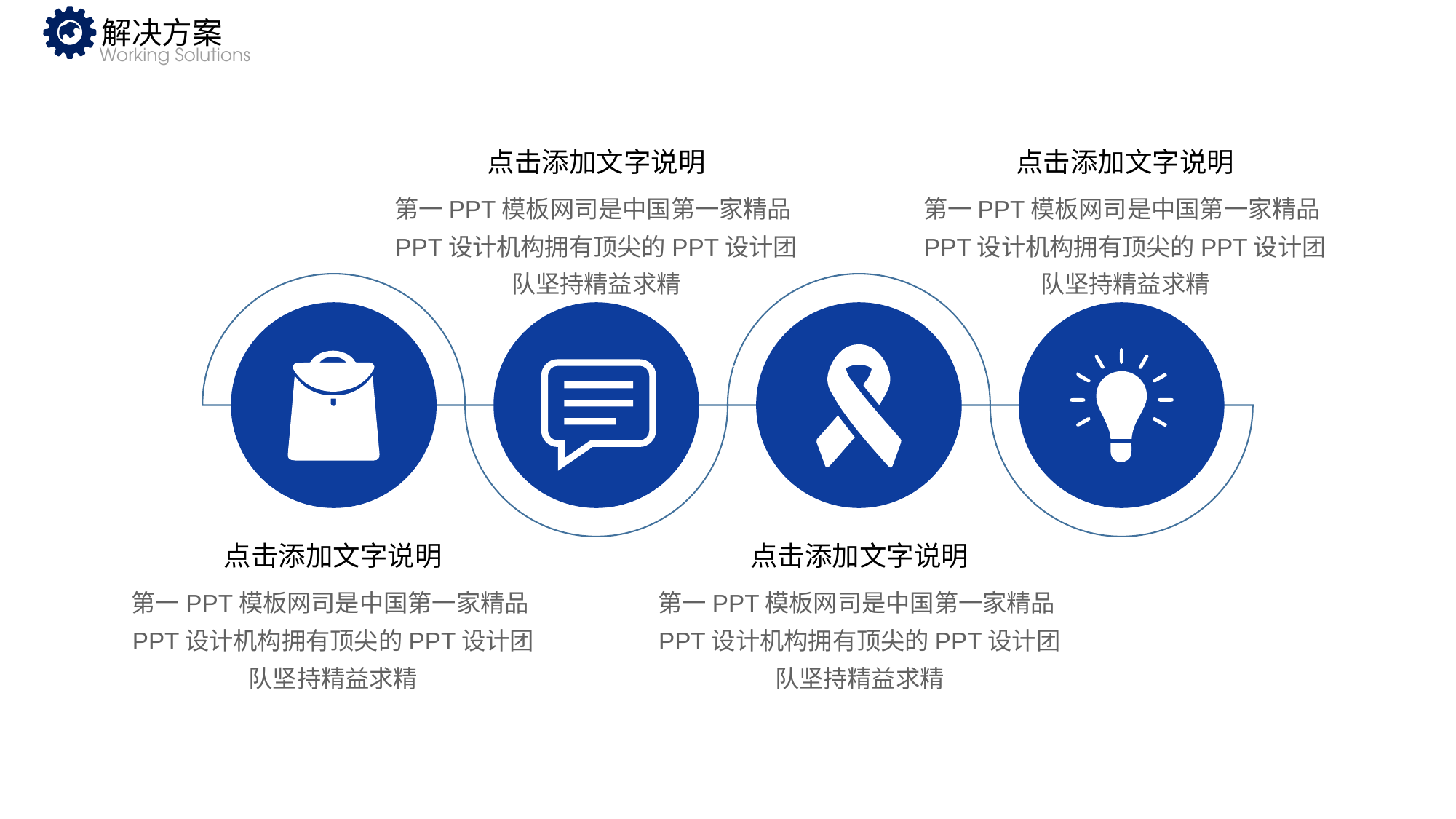

解决方案
Working Solutions
点击添加文字说明
点击添加文字说明
第一PPT模板网司是中国第一家精品PPT设计机构拥有顶尖的PPT设计团队坚持精益求精
第一PPT模板网司是中国第一家精品PPT设计机构拥有顶尖的PPT设计团队坚持精益求精

点击添加文字说明
点击添加文字说明
第一PPT模板网司是中国第一家精品PPT设计机构拥有顶尖的PPT设计团队坚持精益求精
第一PPT模板网司是中国第一家精品PPT设计机构拥有顶尖的PPT设计团队坚持精益求精